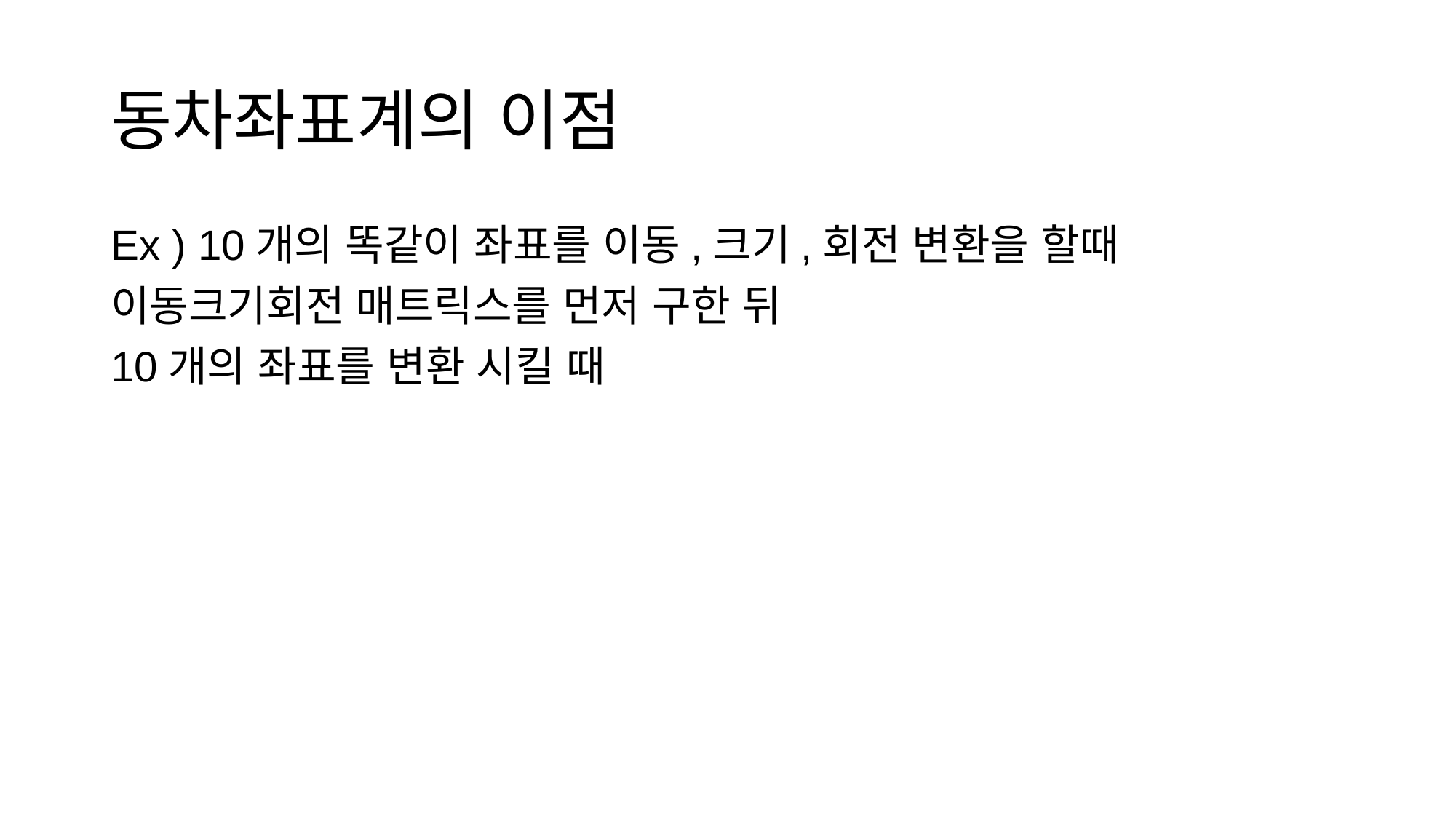

# 동차좌표계의 이점
Ex ) 10개의 똑같이 좌표를 이동,크기,회전 변환을 할때
이동크기회전 매트릭스를 먼저 구한 뒤
10개의 좌표를 변환 시킬 때